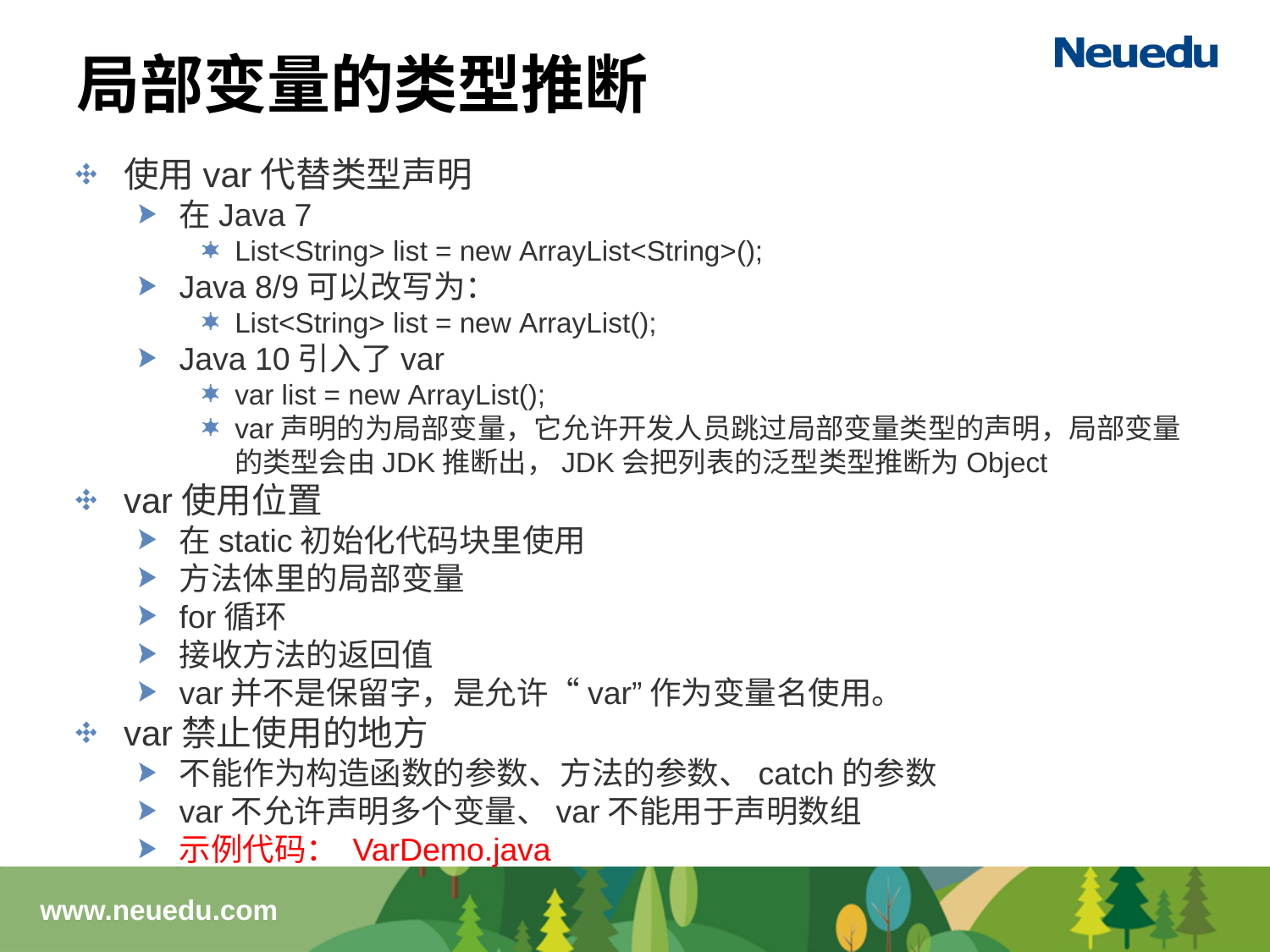

# 局部变量的类型推断
使用var代替类型声明
在Java 7
List<String> list = new ArrayList<String>();
Java 8/9可以改写为：
List<String> list = new ArrayList();
Java 10引入了var
var list = new ArrayList();
var声明的为局部变量，它允许开发人员跳过局部变量类型的声明，局部变量的类型会由JDK推断出，JDK会把列表的泛型类型推断为Object
var使用位置
在static初始化代码块里使用
方法体里的局部变量
for循环
接收方法的返回值
var并不是保留字，是允许“var”作为变量名使用。
var禁止使用的地方
不能作为构造函数的参数、方法的参数、catch的参数
var不允许声明多个变量、var不能用于声明数组
示例代码： VarDemo.java